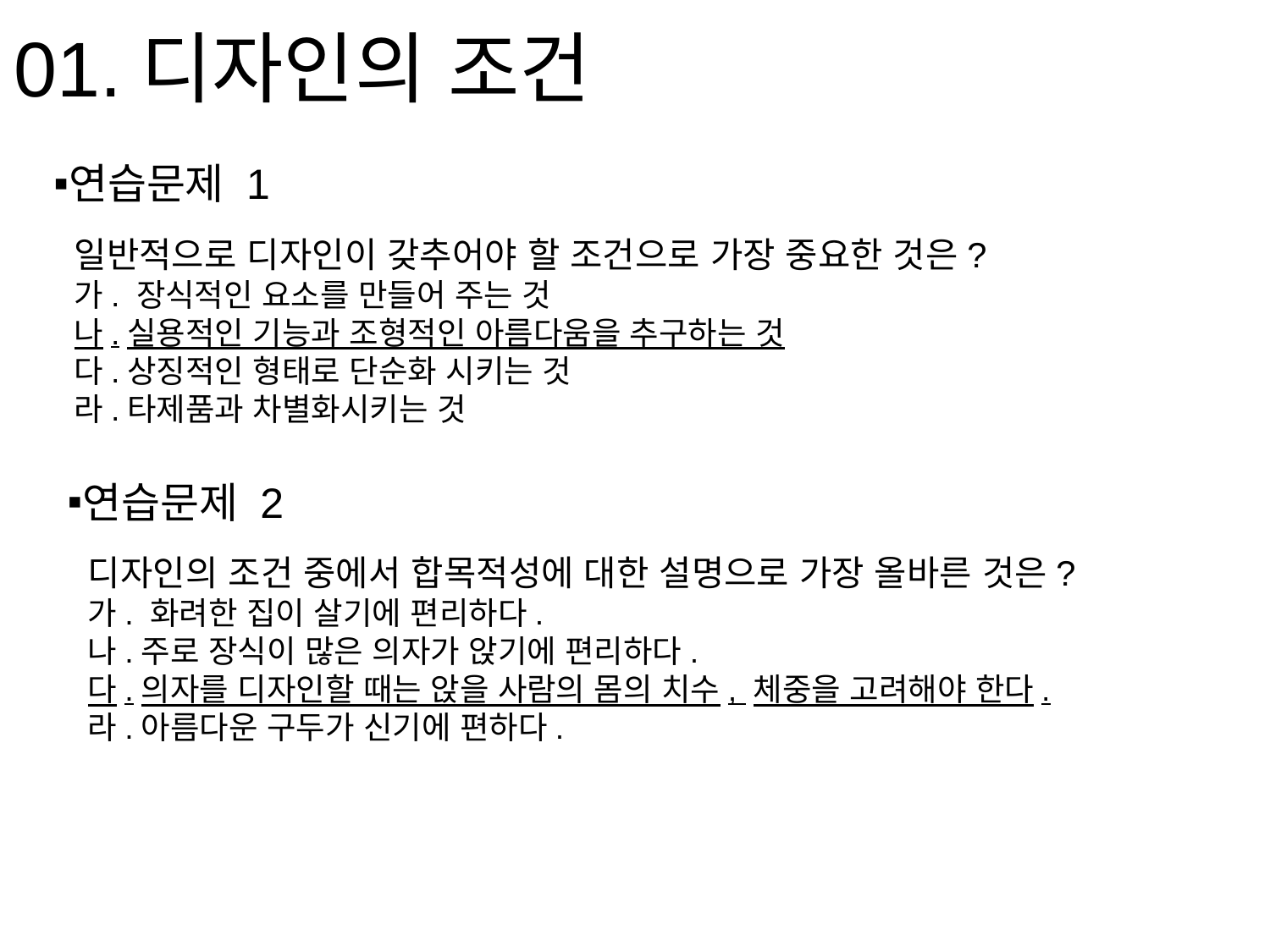

# 01.디자인의 조건
연습문제 1
일반적으로 디자인이 갖추어야 할 조건으로 가장 중요한 것은?
가. 장식적인 요소를 만들어 주는 것
나.실용적인 기능과 조형적인 아름다움을 추구하는 것
다.상징적인 형태로 단순화 시키는 것
라.타제품과 차별화시키는 것
연습문제 2
디자인의 조건 중에서 합목적성에 대한 설명으로 가장 올바른 것은?
가. 화려한 집이 살기에 편리하다.
나.주로 장식이 많은 의자가 앉기에 편리하다.
다.의자를 디자인할 때는 앉을 사람의 몸의 치수, 체중을 고려해야 한다.
라.아름다운 구두가 신기에 편하다.